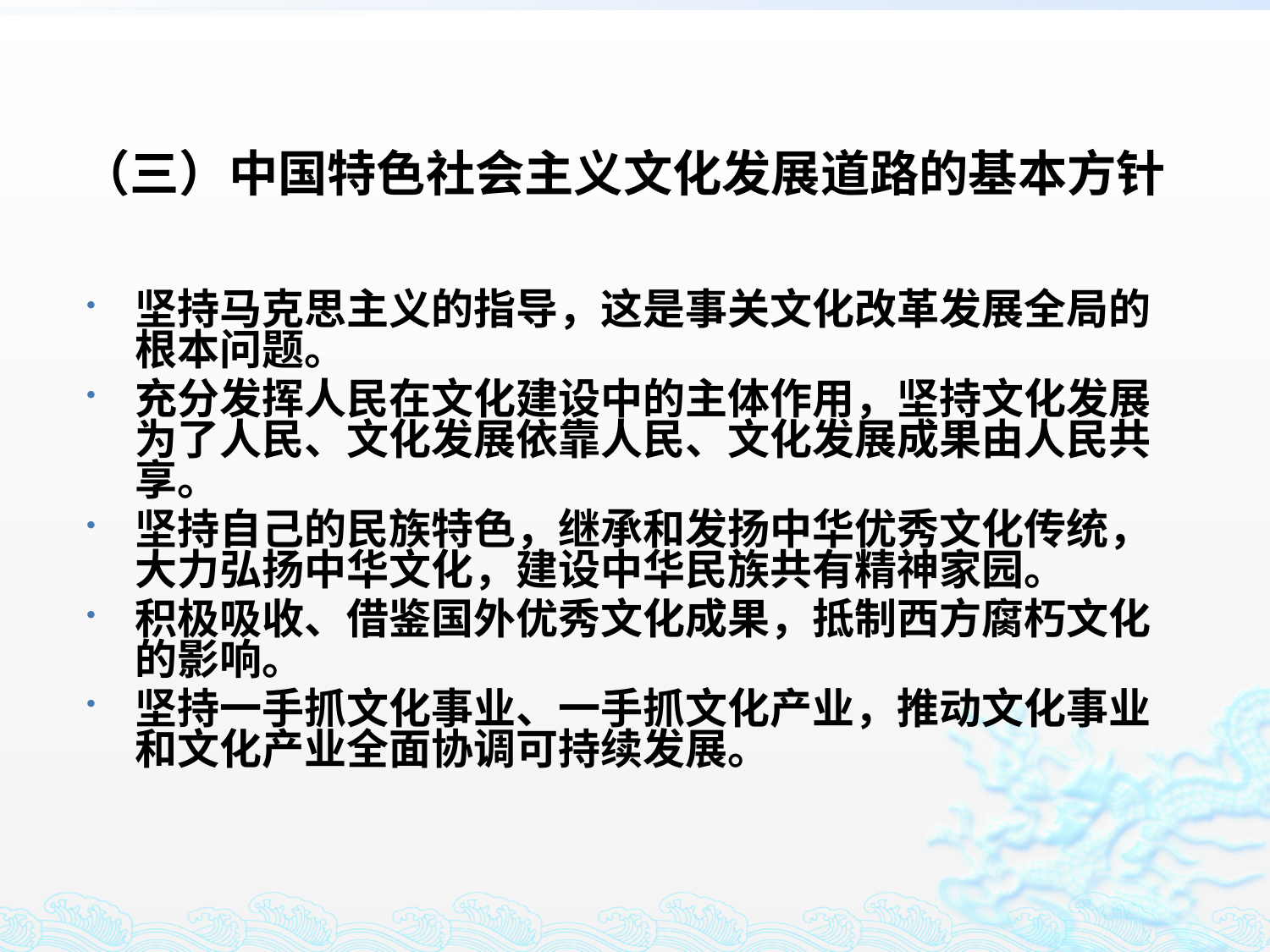

（三）中国特色社会主义文化发展道路的基本方针
坚持马克思主义的指导，这是事关文化改革发展全局的根本问题。
充分发挥人民在文化建设中的主体作用，坚持文化发展为了人民、文化发展依靠人民、文化发展成果由人民共享。
坚持自己的民族特色，继承和发扬中华优秀文化传统，大力弘扬中华文化，建设中华民族共有精神家园。
积极吸收、借鉴国外优秀文化成果，抵制西方腐朽文化的影响。
坚持一手抓文化事业、一手抓文化产业，推动文化事业和文化产业全面协调可持续发展。